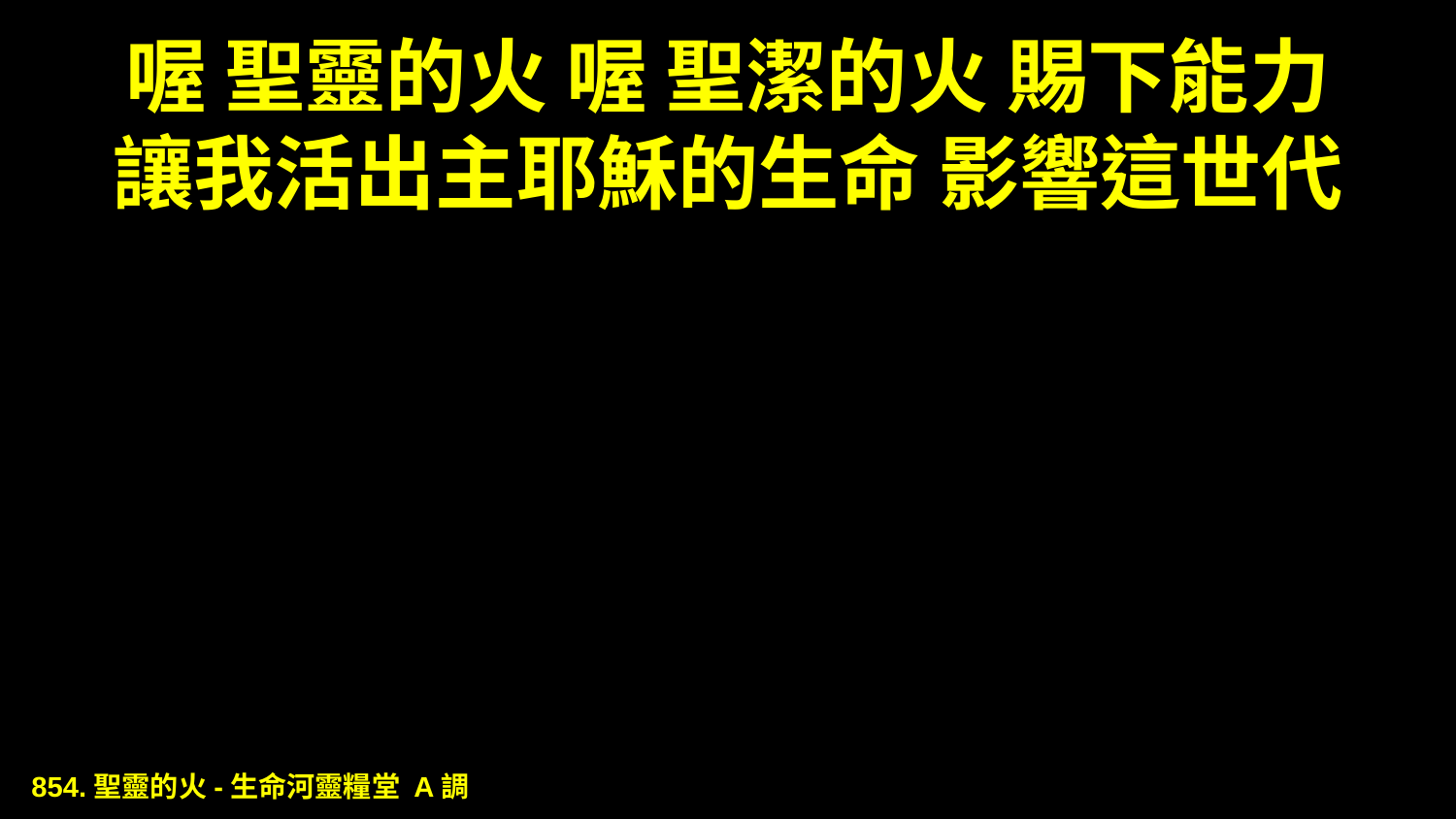

# 喔 聖靈的火 喔 聖潔的火 賜下能力 讓我活出主耶穌的生命 影響這世代
854.聖靈的火-生命河靈糧堂 A調